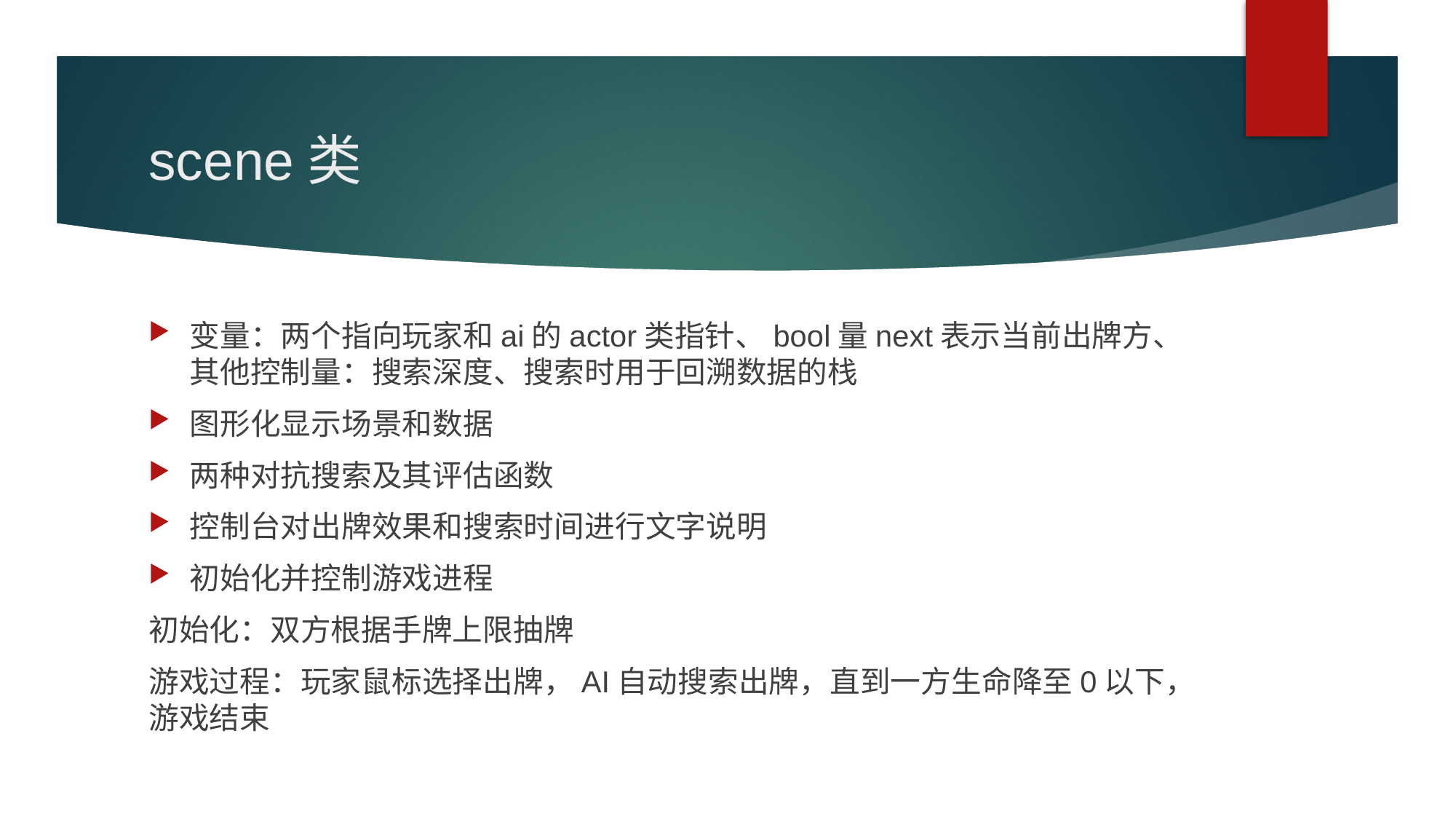

# scene类
变量：两个指向玩家和ai的actor类指针、bool量next表示当前出牌方、其他控制量：搜索深度、搜索时用于回溯数据的栈
图形化显示场景和数据
两种对抗搜索及其评估函数
控制台对出牌效果和搜索时间进行文字说明
初始化并控制游戏进程
初始化：双方根据手牌上限抽牌
游戏过程：玩家鼠标选择出牌，AI自动搜索出牌，直到一方生命降至0以下，游戏结束